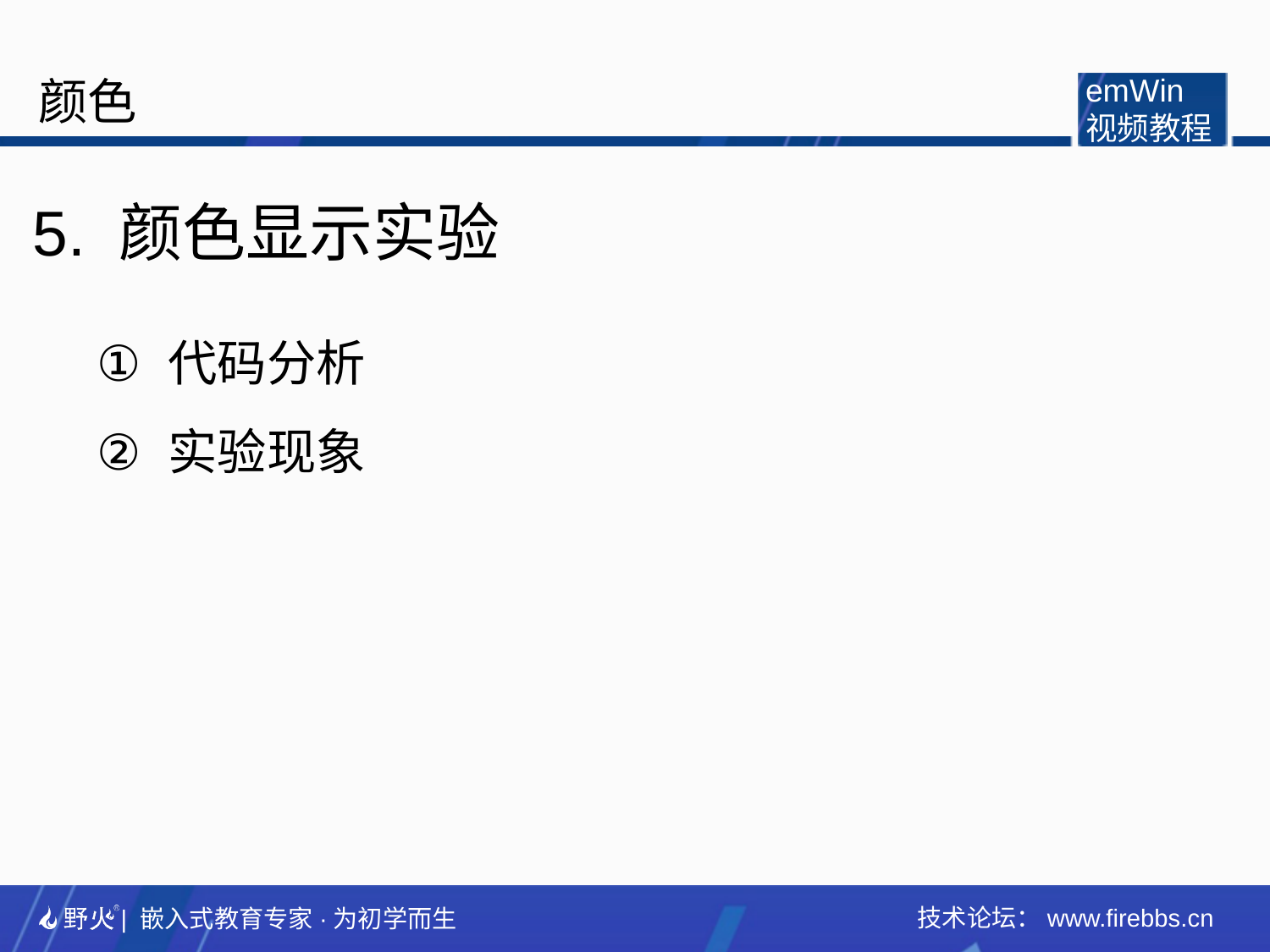

颜色
emWin
视频教程
5. 颜色显示实验
代码分析
实验现象